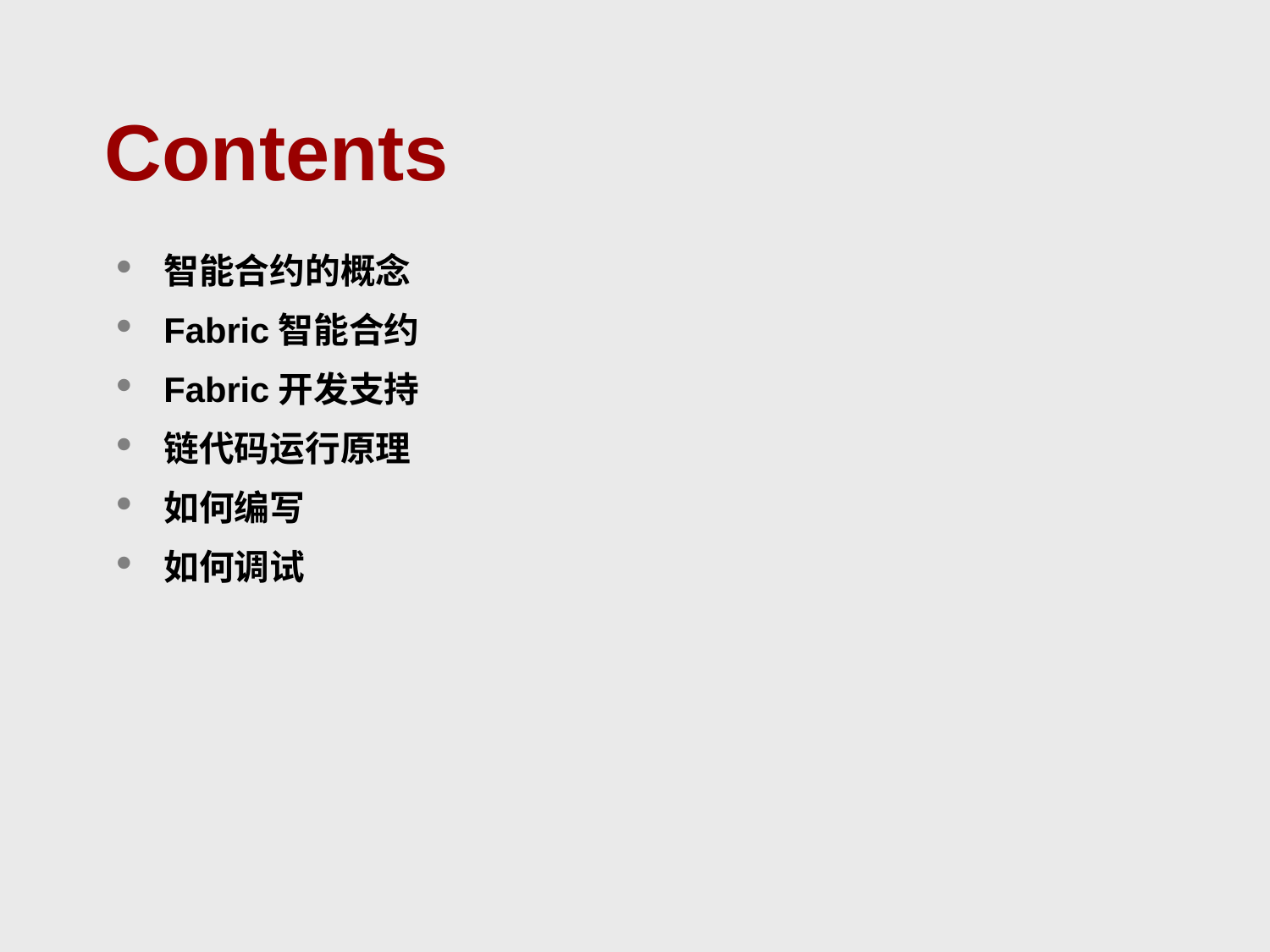

Contents
智能合约的概念
Fabric智能合约
Fabric开发支持
链代码运行原理
如何编写
如何调试